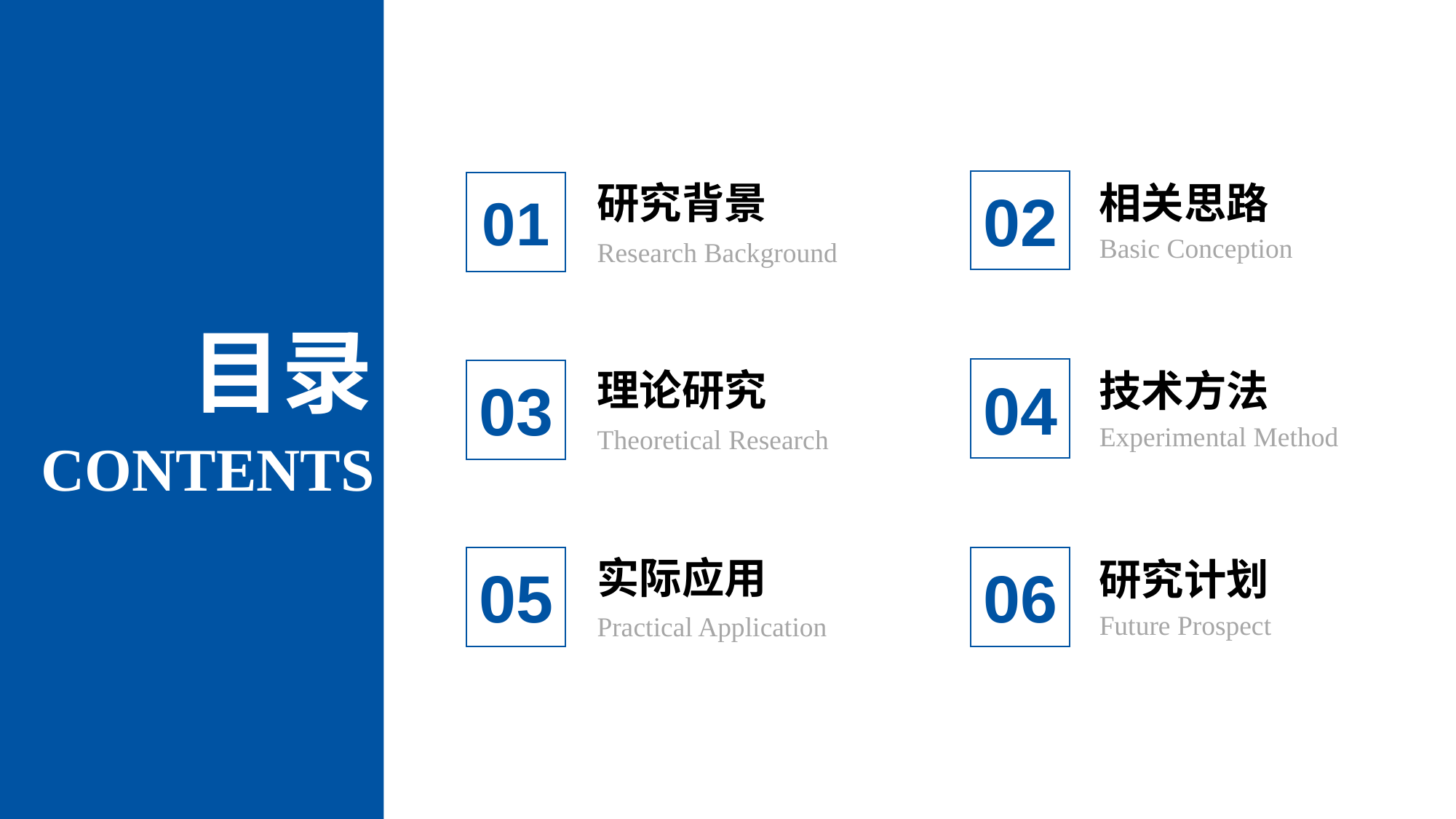

研究背景
Research Background

01
相关思路
Basic Conception

02
目录
理论研究
Theoretical Research

03
技术方法
Experimental Method

04
CONTENTS
实际应用
Practical Application

05
研究计划
Future Prospect

06